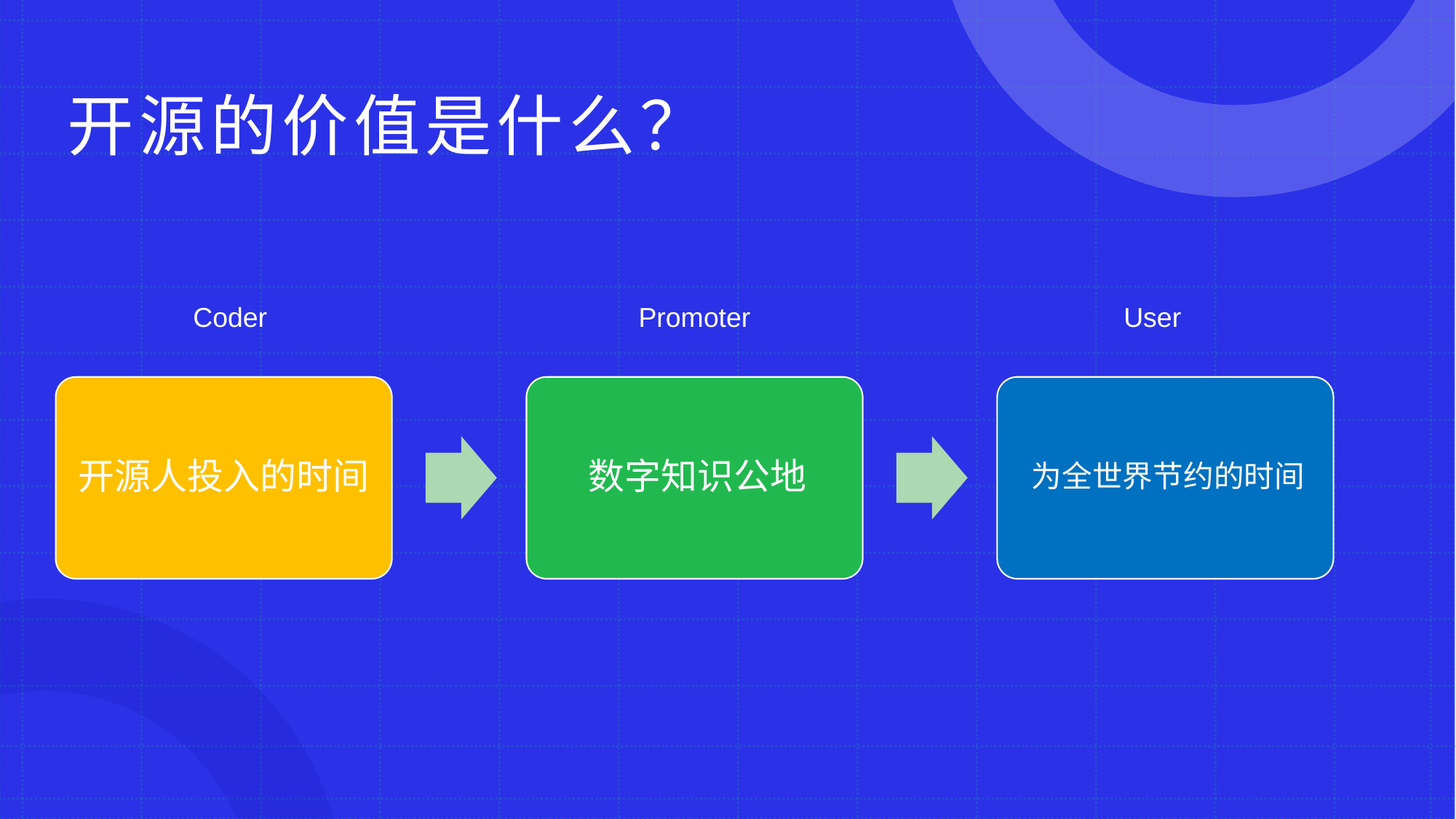

# 开源的价值是什么？
开源人投入的时间

数字知识公地

为全世界节约的时间
User
Coder
Promoter